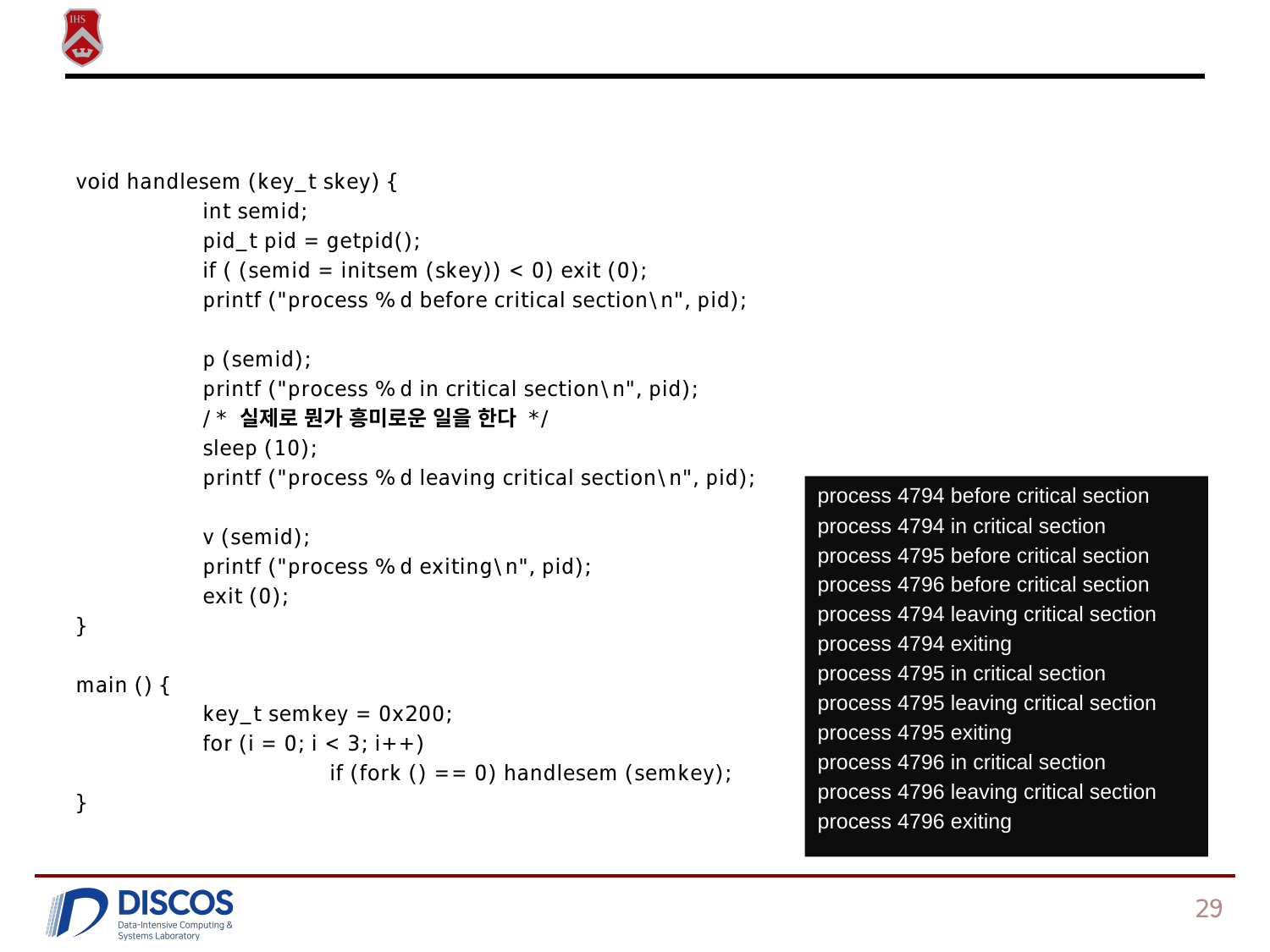

#
void handlesem (key_t skey) {
	int semid;
	pid_t pid = getpid();
	if ( (semid = initsem (skey)) < 0) exit (0);
	printf ("process %d before critical section\n", pid);

	p (semid);
	printf ("process %d in critical section\n", pid);
	/* 실제로 뭔가 흥미로운 일을 한다 */
	sleep (10);
	printf ("process %d leaving critical section\n", pid);

	v (semid);
	printf ("process %d exiting\n", pid);
	exit (0);
}

main () {
	key_t semkey = 0x200;
	for (i = 0; i < 3; i++)
		if (fork () == 0) handlesem (semkey);
}
process 4794 before critical section
process 4794 in critical section
process 4795 before critical section
process 4796 before critical section
process 4794 leaving critical section
process 4794 exiting
process 4795 in critical section
process 4795 leaving critical section
process 4795 exiting
process 4796 in critical section
process 4796 leaving critical section
process 4796 exiting
29